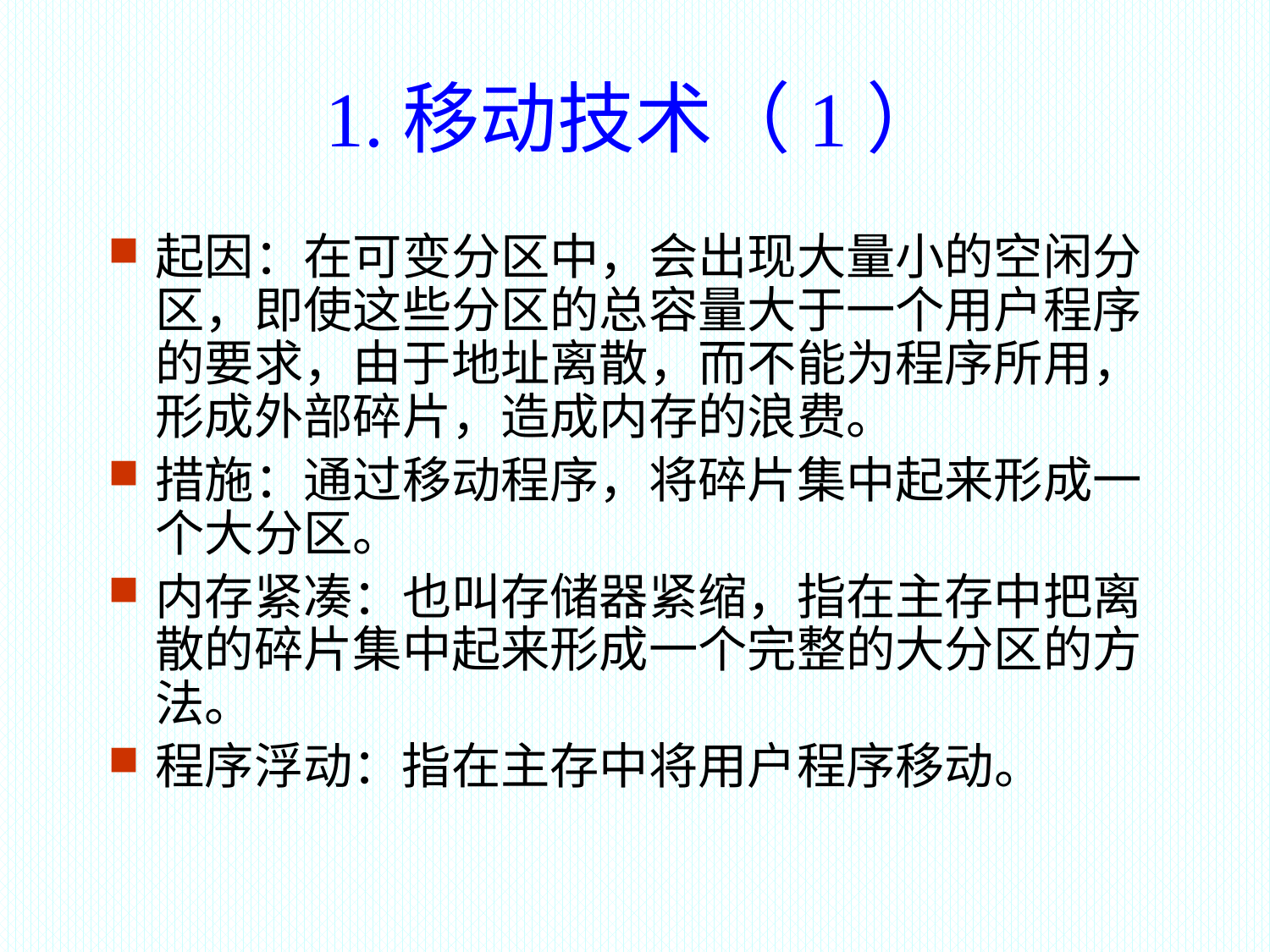

# 1.移动技术（1）
起因：在可变分区中，会出现大量小的空闲分区，即使这些分区的总容量大于一个用户程序的要求，由于地址离散，而不能为程序所用，形成外部碎片，造成内存的浪费。
措施：通过移动程序，将碎片集中起来形成一个大分区。
内存紧凑：也叫存储器紧缩，指在主存中把离散的碎片集中起来形成一个完整的大分区的方法。
程序浮动：指在主存中将用户程序移动。